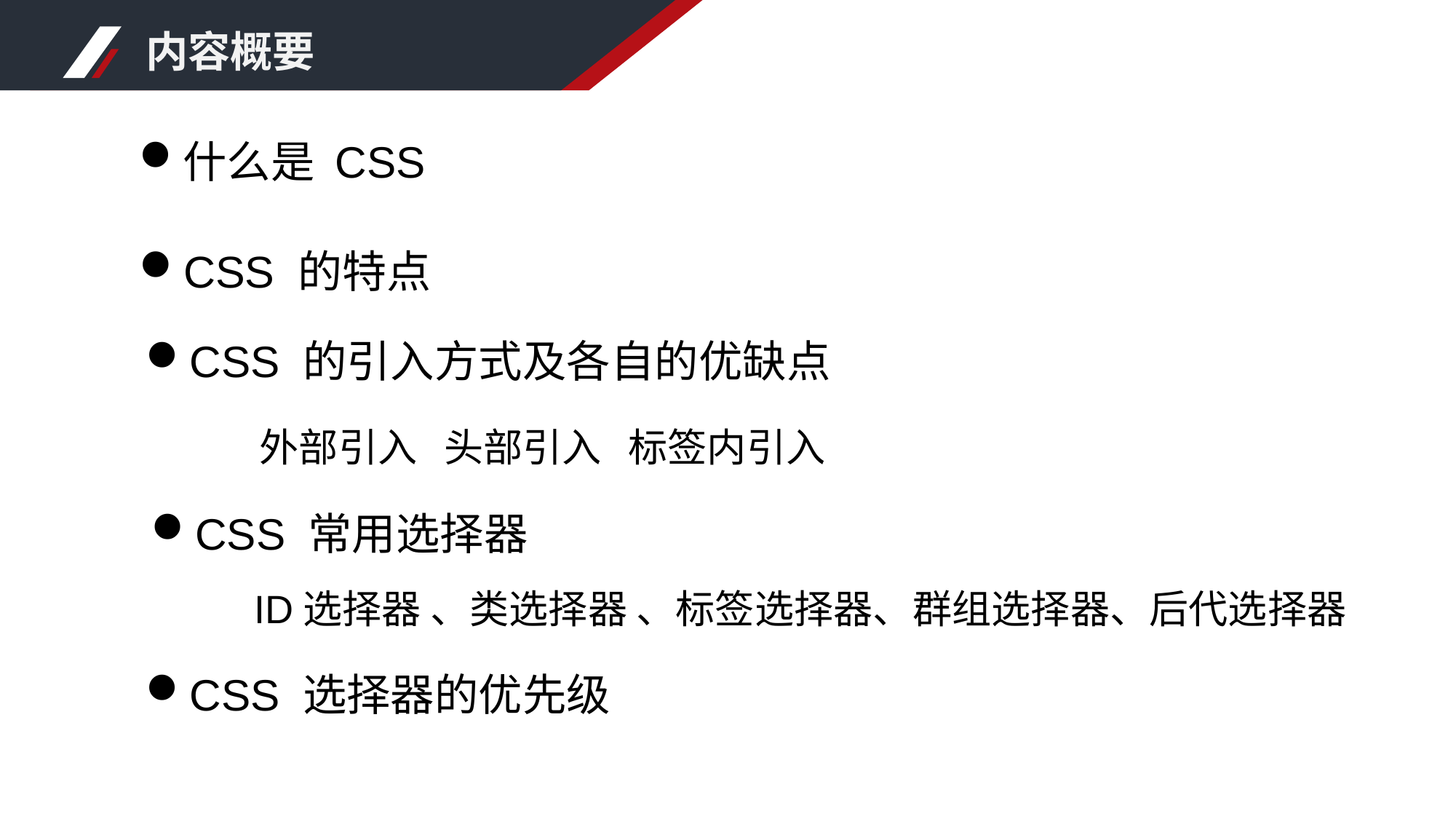

内容概要
什么是 CSS
CSS 的特点
CSS 的引入方式及各自的优缺点
外部引入   头部引入   标签内引入
CSS 常用选择器
ID选择器 、类选择器 、标签选择器、群组选择器、后代选择器
CSS 选择器的优先级